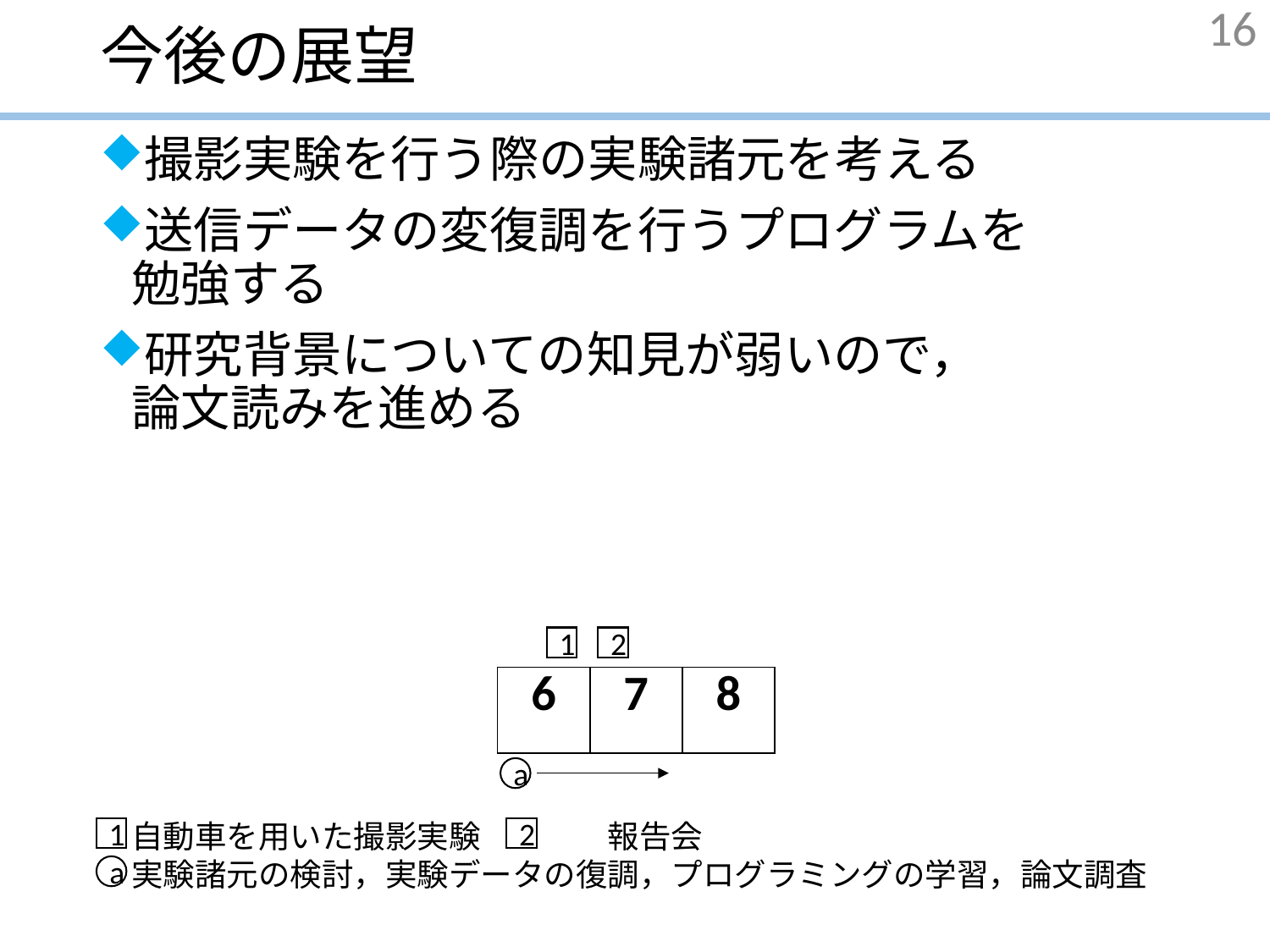

# 今後の展望
16
撮影実験を行う際の実験諸元を考える
送信データの変復調を行うプログラムを　　勉強する
研究背景についての知見が弱いので，　　　論文読みを進める
1
2
| 6 | 7 | 8 |
| --- | --- | --- |
a
　自動車を用いた撮影実験	報告会
　実験諸元の検討，実験データの復調，プログラミングの学習，論文調査
1
2
a